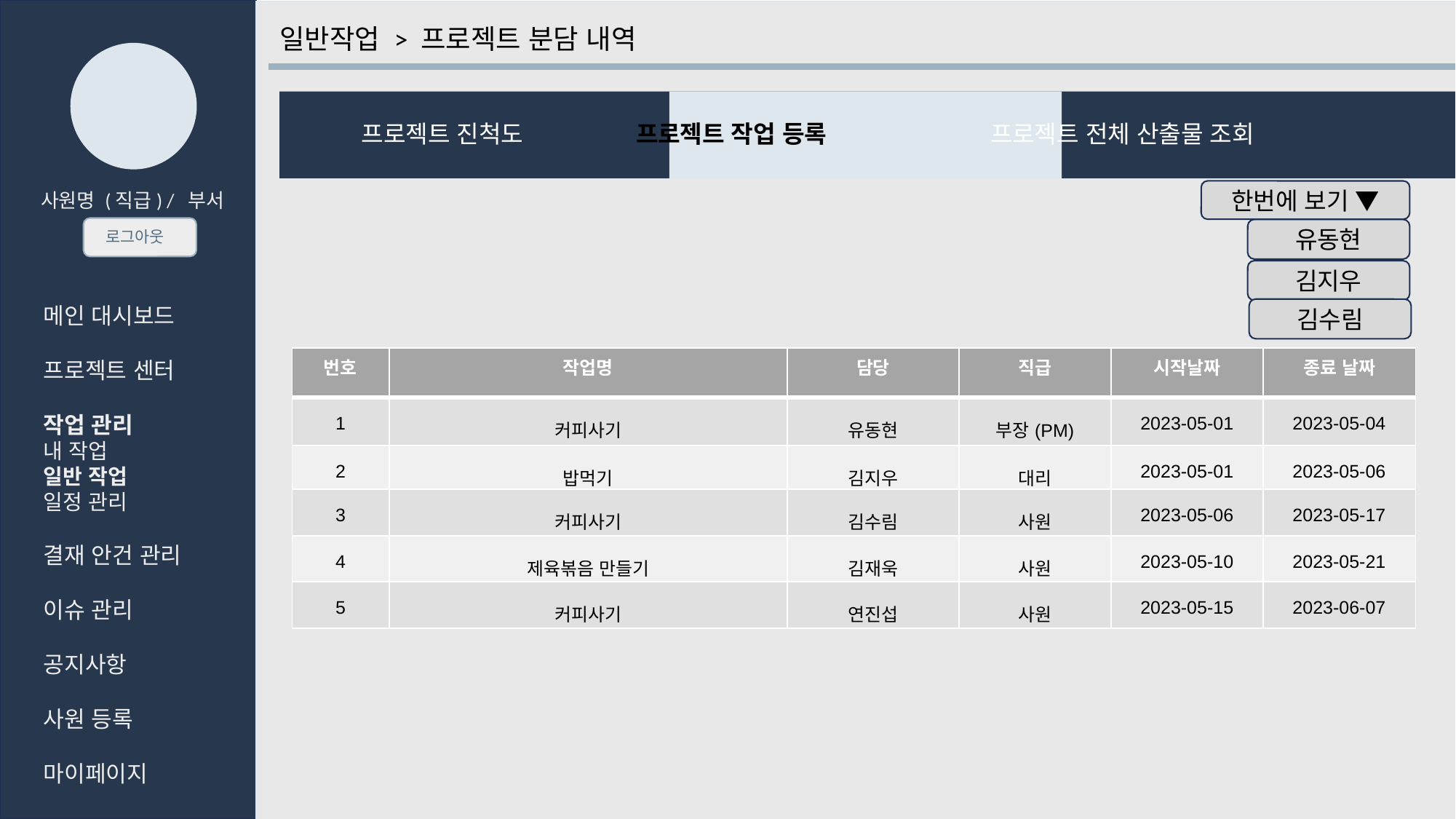

일반작업 > 프로젝트 분담 내역

           프로젝트 진척도         	    프로젝트 작업 등록 	        프로젝트 전체 산출물 조회
한번에 보기 ▼
사원명 (직급) /  부서

유동현
로그아웃
김지우
메인 대시보드

프로젝트 센터

작업 관리
내 작업
일반 작업
일정 관리

결재 안건 관리

이슈 관리

공지사항

사원 등록

마이페이지
김수림
| 번호 | 작업명 | 담당 | 직급 | 시작날짜 | 종료 날짜 |
| --- | --- | --- | --- | --- | --- |
| 1 | 커피사기 | 유동현 | 부장(PM) | 2023-05-01 | 2023-05-04 |
| 2 | 밥먹기 | 김지우 | 대리 | 2023-05-01 | 2023-05-06 |
| 3 | 커피사기 | 김수림 | 사원 | 2023-05-06 | 2023-05-17 |
| 4 | 제육볶음 만들기 | 김재욱 | 사원 | 2023-05-10 | 2023-05-21 |
| 5 | 커피사기 | 연진섭 | 사원 | 2023-05-15 | 2023-06-07 |